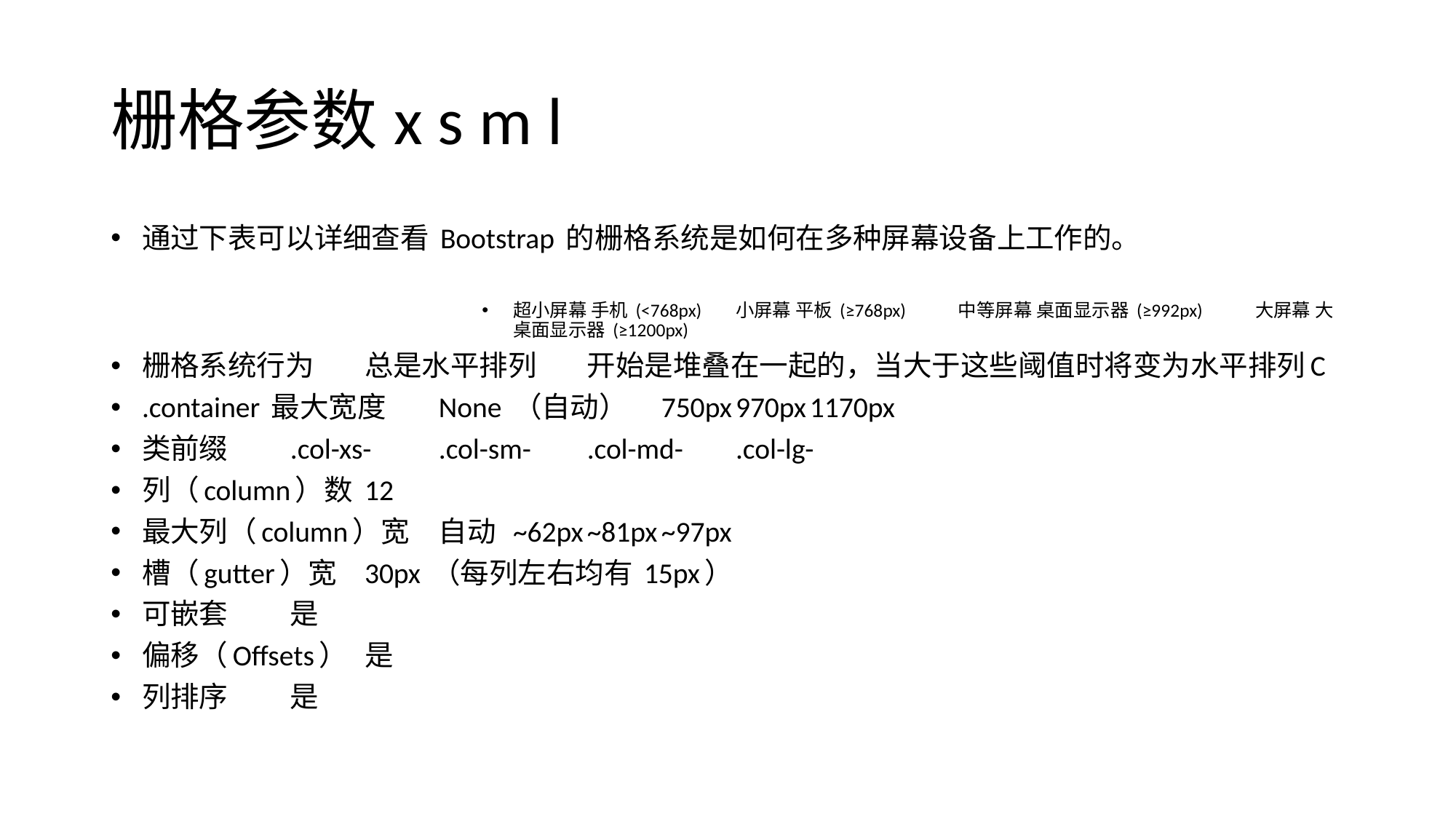

# 栅格参数x s m l
通过下表可以详细查看 Bootstrap 的栅格系统是如何在多种屏幕设备上工作的。

超小屏幕 手机 (<768px)	小屏幕 平板 (≥768px)	中等屏幕 桌面显示器 (≥992px)		大屏幕 大桌面显示器 (≥1200px)
栅格系统行为		总是水平排列	开始是堆叠在一起的，当大于这些阈值时将变为水平排列C
.container 最大宽度	None （自动）	750px		970px			1170px
类前缀			.col-xs-		.col-sm-		.col-md-			.col-lg-
列（column）数		12
最大列（column）宽	自动		~62px		~81px			~97px
槽（gutter）宽		30px （每列左右均有 15px）
可嵌套			是
偏移（Offsets）		是
列排序			是